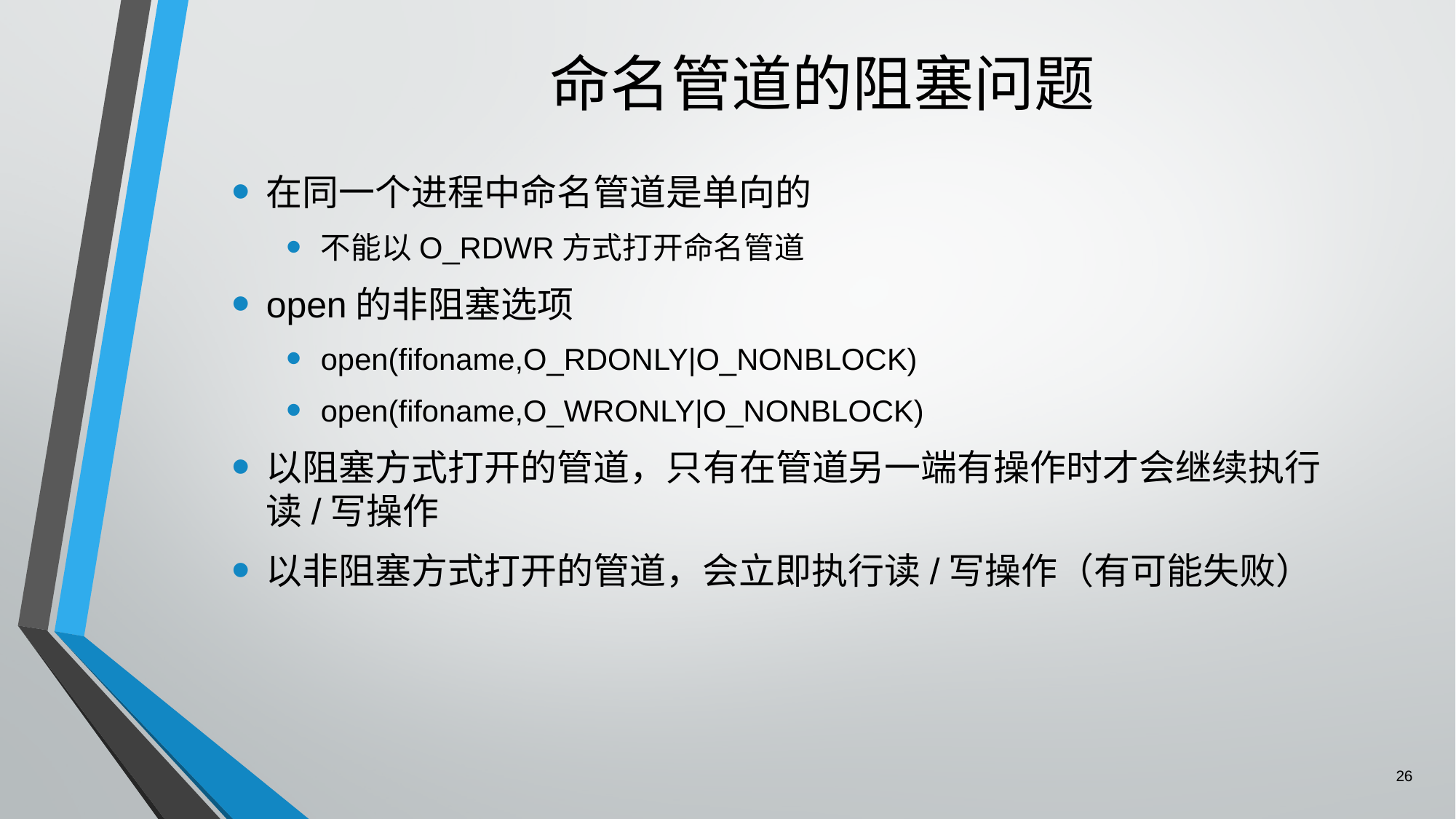

# 命名管道的阻塞问题
在同一个进程中命名管道是单向的
不能以O_RDWR方式打开命名管道
open的非阻塞选项
open(fifoname,O_RDONLY|O_NONBLOCK)
open(fifoname,O_WRONLY|O_NONBLOCK)
以阻塞方式打开的管道，只有在管道另一端有操作时才会继续执行读/写操作
以非阻塞方式打开的管道，会立即执行读/写操作（有可能失败）

26